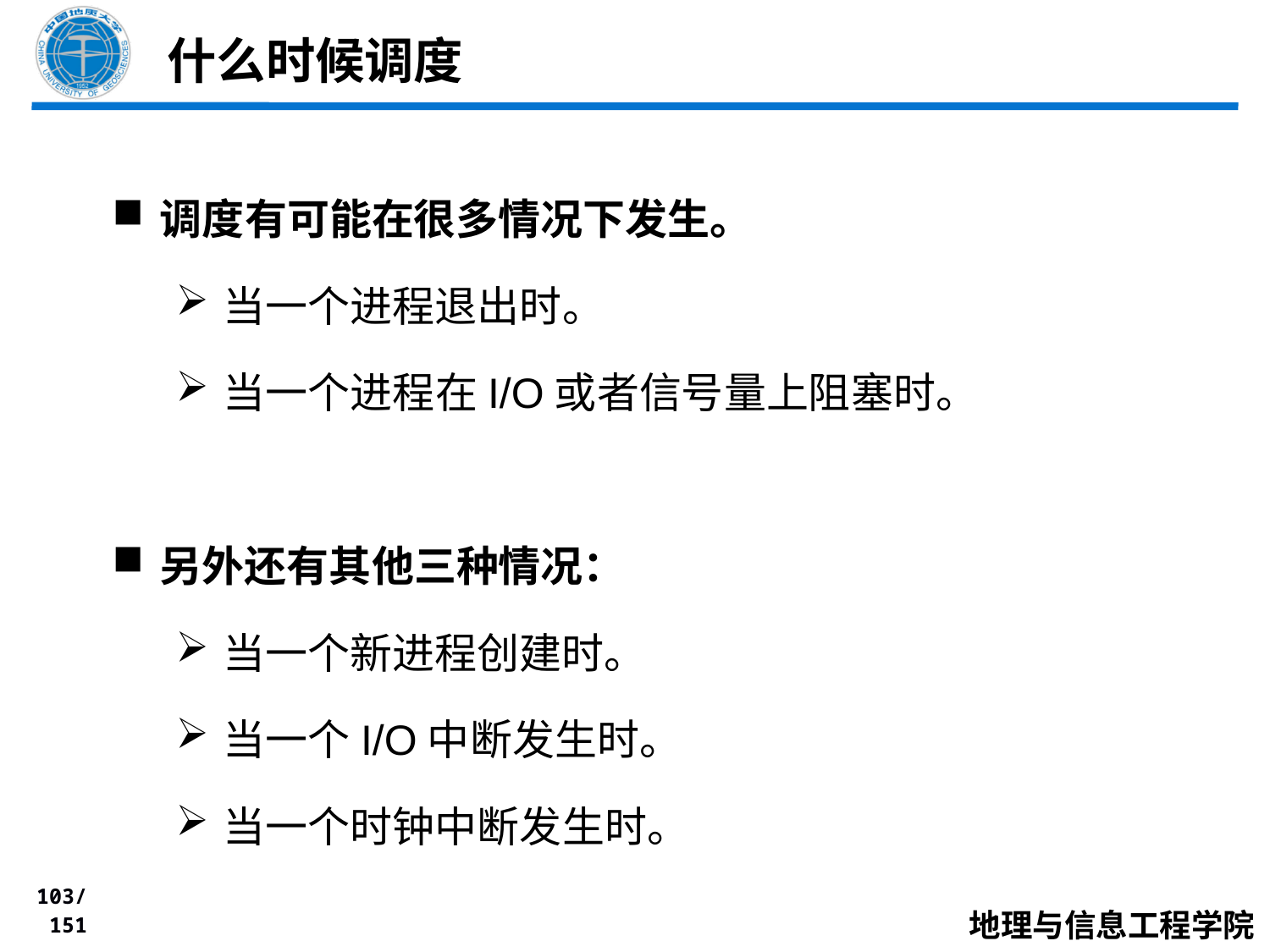

什么时候调度
调度有可能在很多情况下发生。
当一个进程退出时。
当一个进程在I/O或者信号量上阻塞时。

另外还有其他三种情况：
当一个新进程创建时。
当一个I/O中断发生时。
当一个时钟中断发生时。